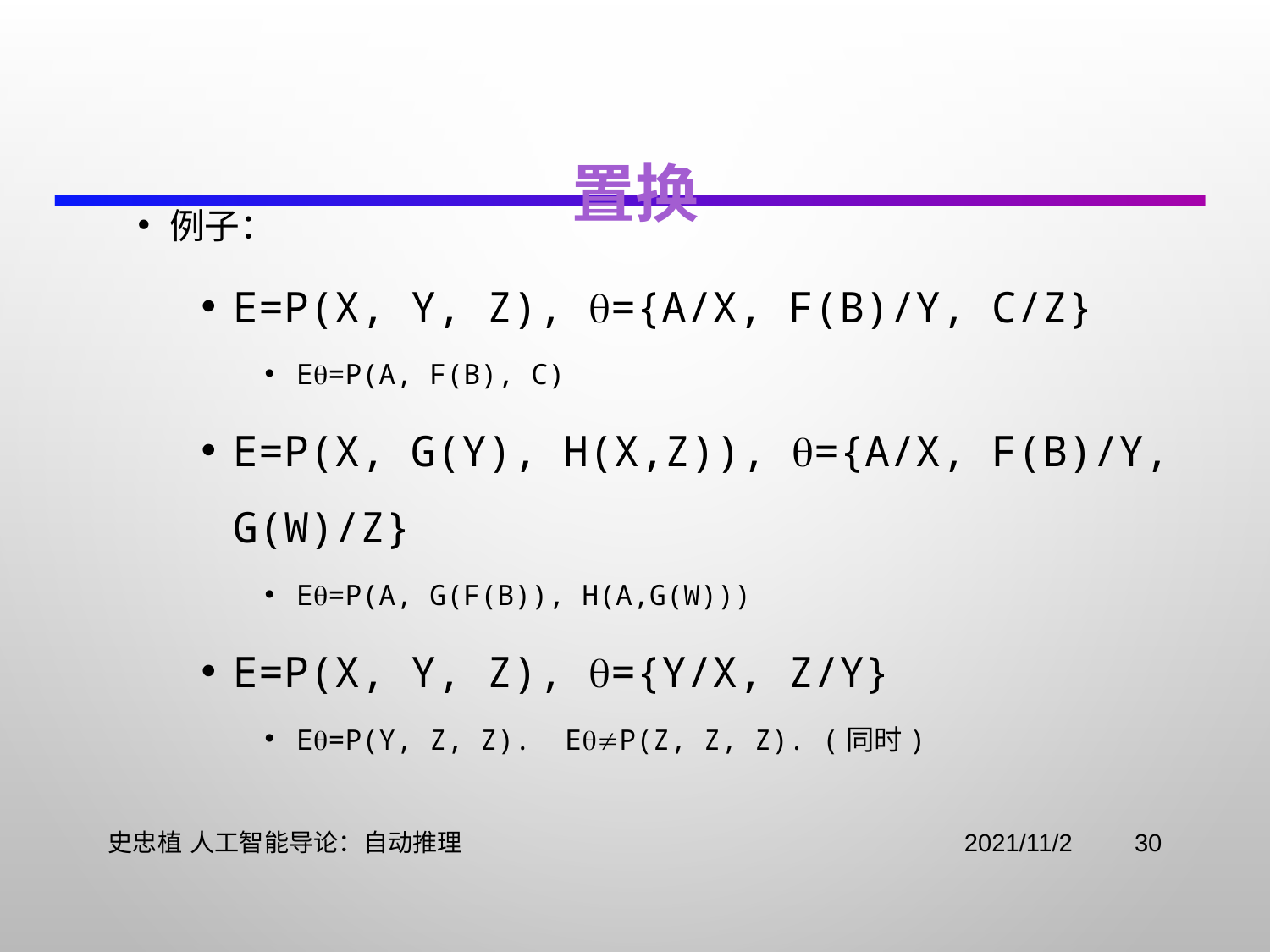

# 置换
例子：
E=P(x, y, z), θ={a/x, f(b)/y, c/z}
Eθ=P(a, f(b), c)
E=P(x, g(y), h(x,z)), θ={a/x, f(b)/y, g(w)/z}
Eθ=P(a, g(f(b)), h(a,g(w)))
E=P(x, y, z), θ={y/x, z/y}
Eθ=P(y, z, z).  Eθ≠P(z, z, z). (同时)
史忠植 人工智能导论：自动推理
2021/11/2
30